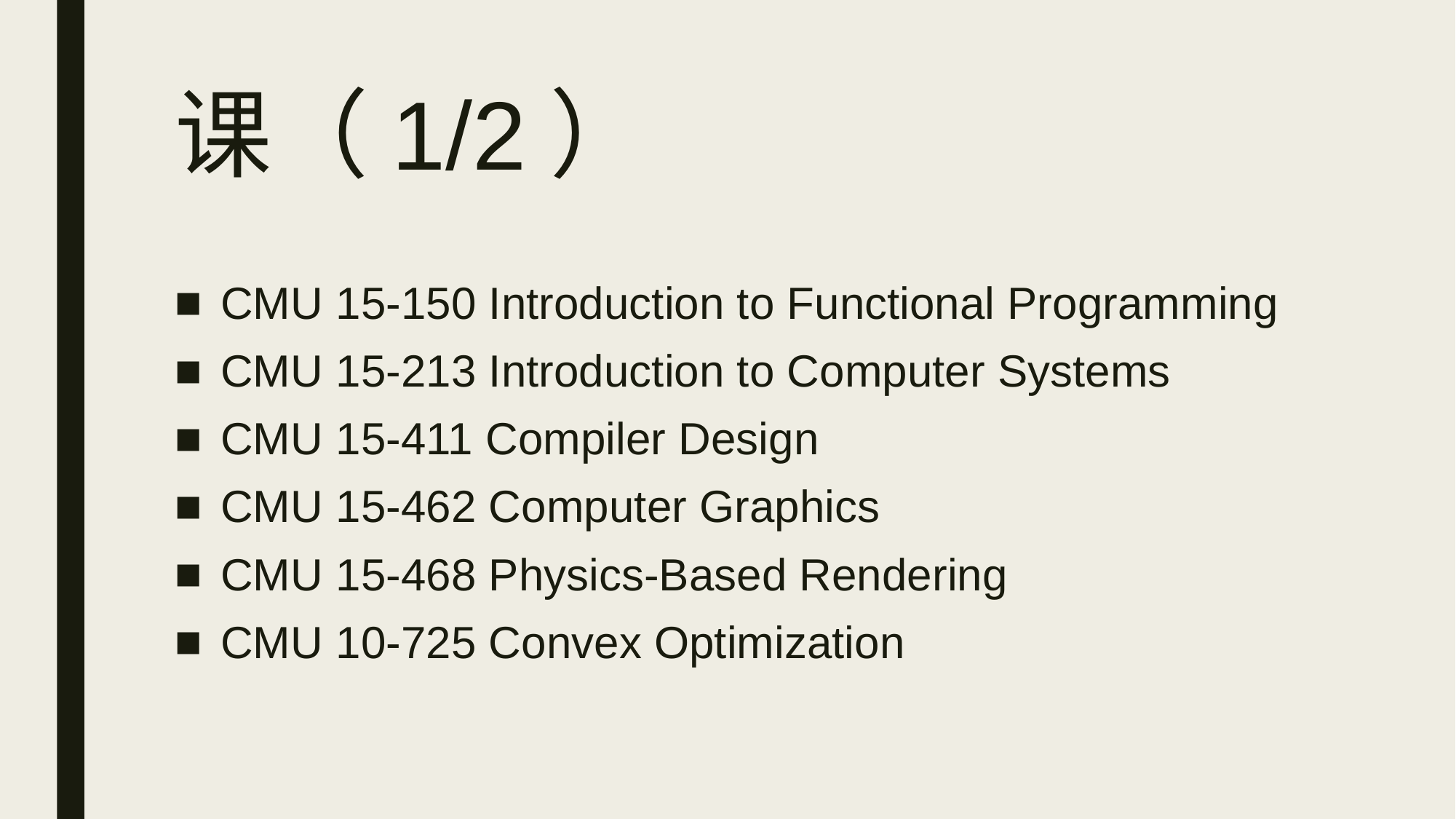

# 课（1/2）
CMU 15-150 Introduction to Functional Programming
CMU 15-213 Introduction to Computer Systems
CMU 15-411 Compiler Design
CMU 15-462 Computer Graphics
CMU 15-468 Physics-Based Rendering
CMU 10-725 Convex Optimization